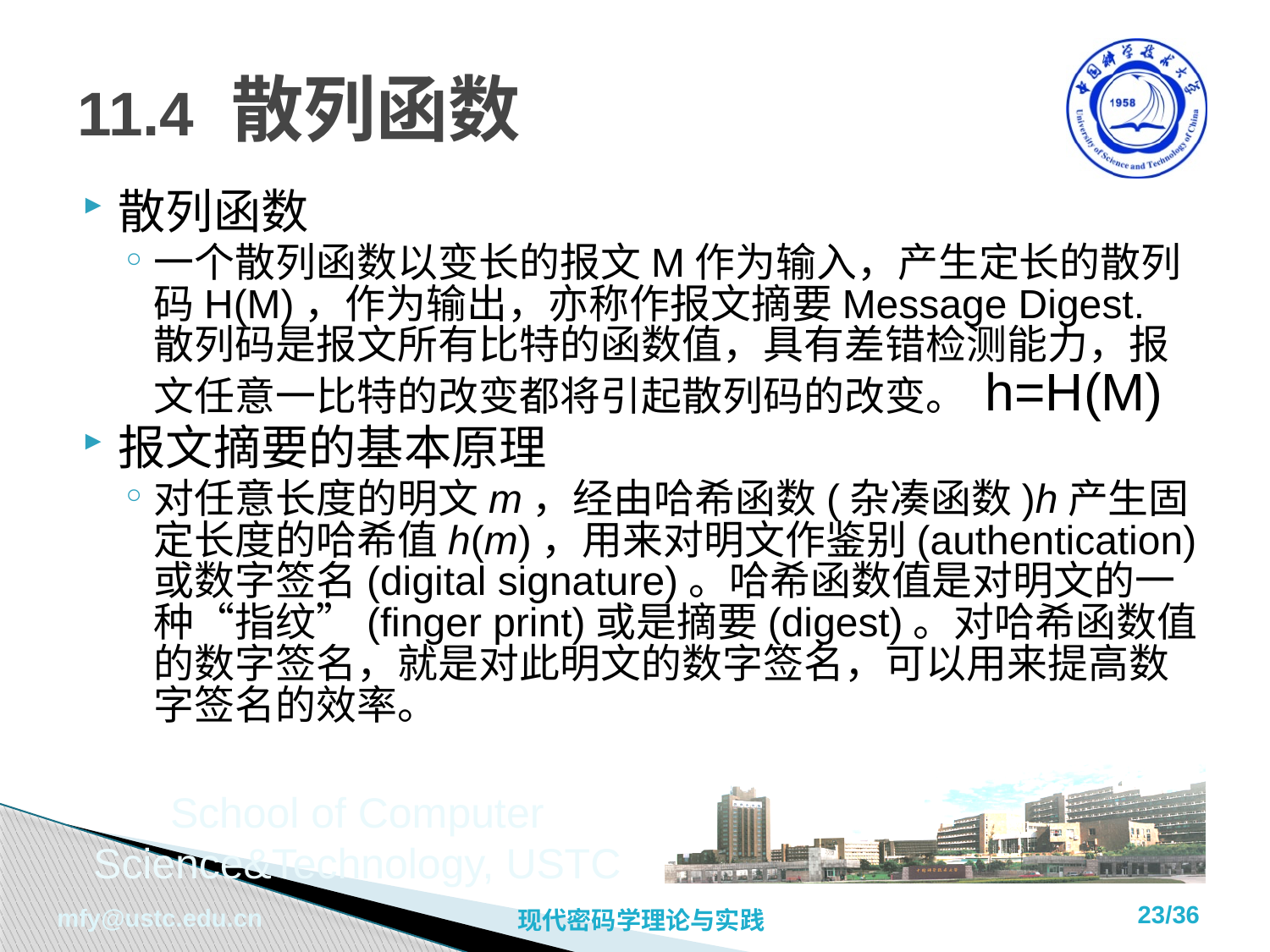

# 11.4 散列函数
散列函数
一个散列函数以变长的报文M作为输入，产生定长的散列码H(M)，作为输出，亦称作报文摘要Message Digest. 散列码是报文所有比特的函数值，具有差错检测能力，报文任意一比特的改变都将引起散列码的改变。 h=H(M)
报文摘要的基本原理
对任意长度的明文m，经由哈希函数(杂凑函数)h产生固定长度的哈希值h(m)，用来对明文作鉴别(authentication)或数字签名(digital signature)。哈希函数值是对明文的一种“指纹”(finger print)或是摘要(digest)。对哈希函数值的数字签名，就是对此明文的数字签名，可以用来提高数字签名的效率。